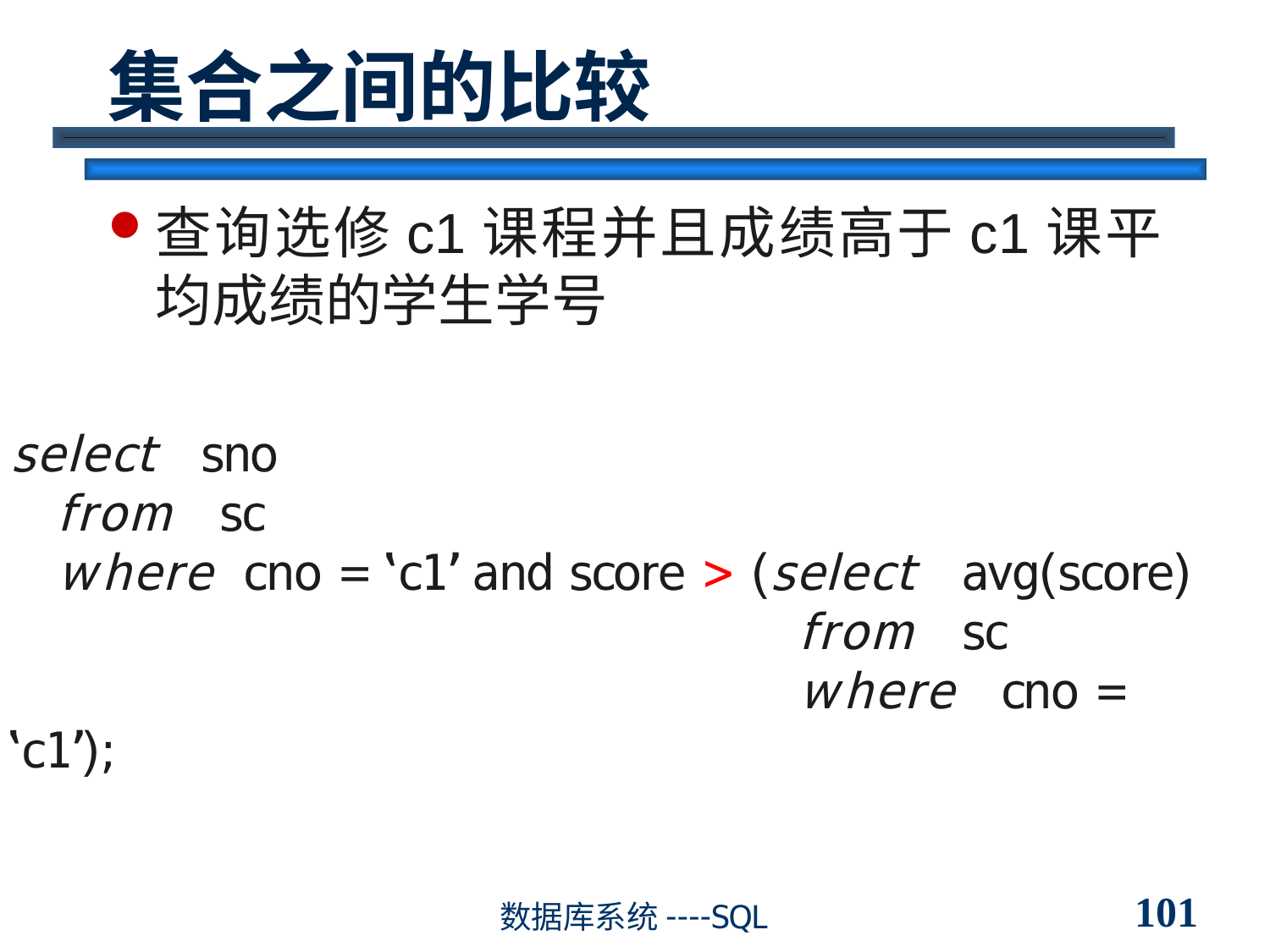

# 集合之间的比较
查询选修c1课程并且成绩高于c1课平均成绩的学生学号

select   sno
   from   sc
   where  cno = ‘c1’ and score > (select   avg(score)
                                                   from   sc
                                                   where   cno = ‘c1’);
101
数据库系统----SQL